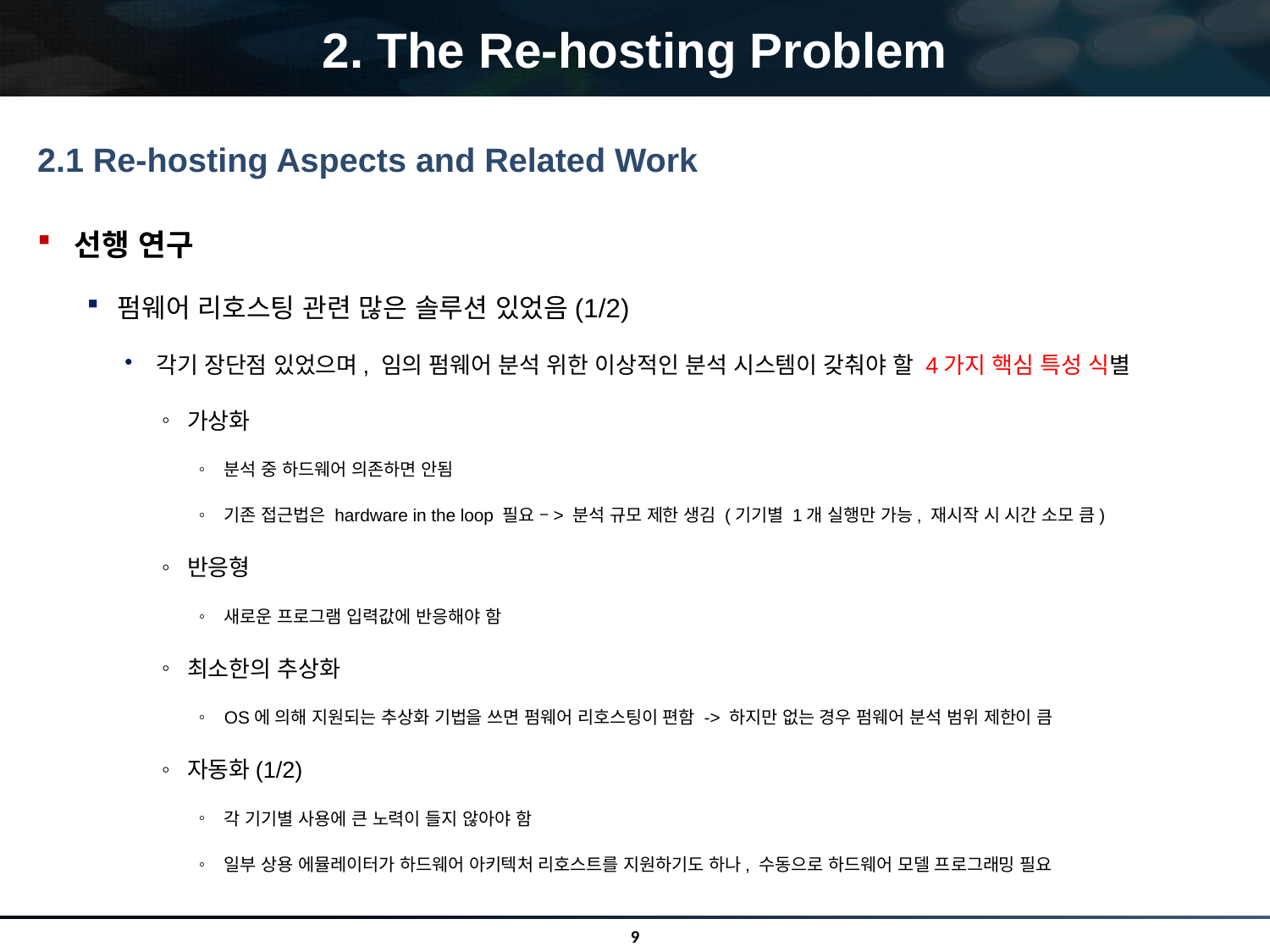

# 2. The Re-hosting Problem
2.1 Re-hosting Aspects and Related Work
선행 연구
펌웨어 리호스팅 관련 많은 솔루션 있었음(1/2)
각기 장단점 있었으며, 임의 펌웨어 분석 위한 이상적인 분석 시스템이 갖춰야 할 4가지 핵심 특성 식별
가상화
분석 중 하드웨어 의존하면 안됨
기존 접근법은 hardware in the loop 필요 –> 분석 규모 제한 생김 (기기별 1개 실행만 가능, 재시작 시 시간 소모 큼)
반응형
새로운 프로그램 입력값에 반응해야 함
최소한의 추상화
OS에 의해 지원되는 추상화 기법을 쓰면 펌웨어 리호스팅이 편함 -> 하지만 없는 경우 펌웨어 분석 범위 제한이 큼
자동화(1/2)
각 기기별 사용에 큰 노력이 들지 않아야 함
일부 상용 에뮬레이터가 하드웨어 아키텍처 리호스트를 지원하기도 하나, 수동으로 하드웨어 모델 프로그래밍 필요